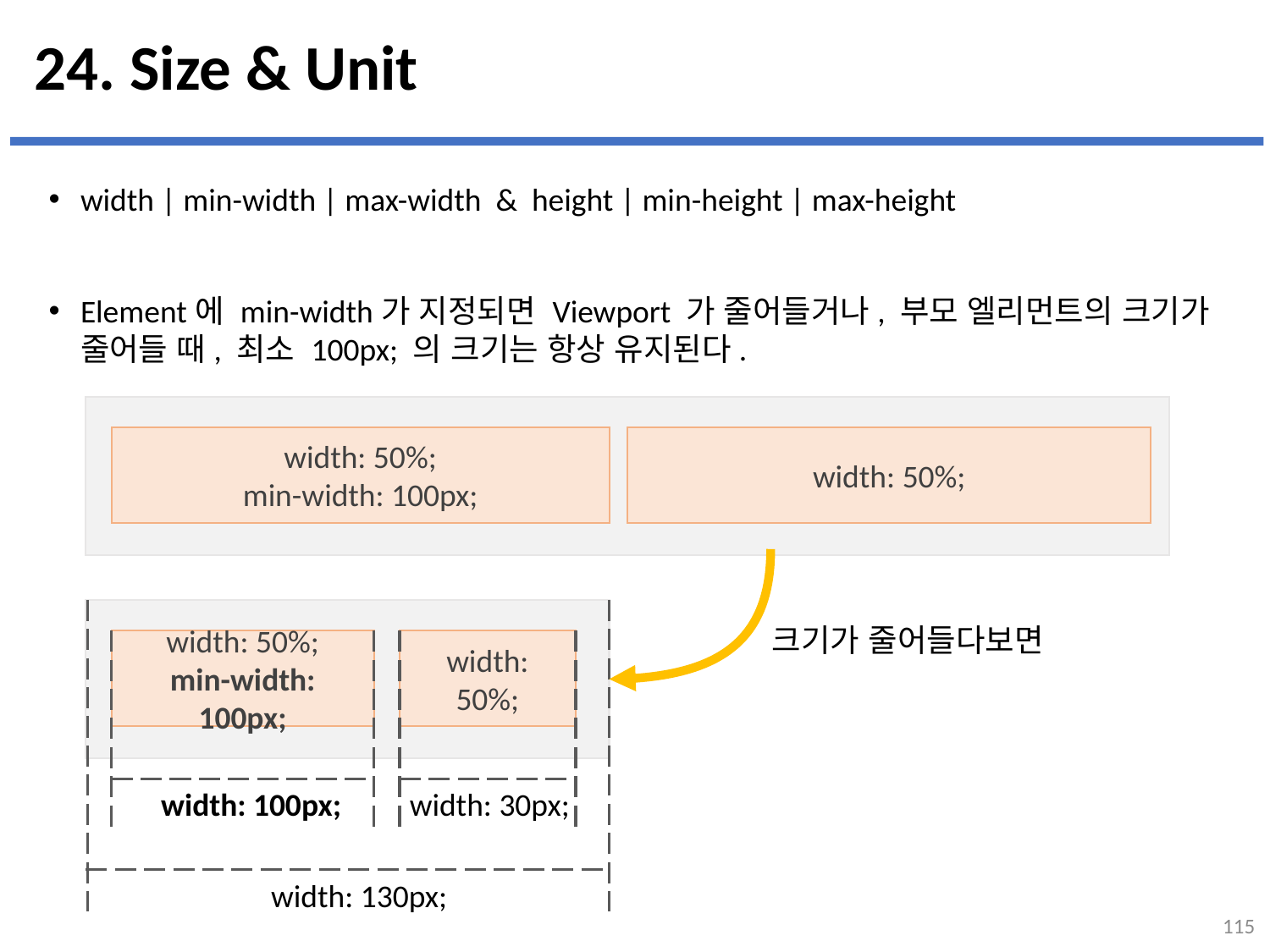

# 24. Size & Unit
width | min-width | max-width  &  height | min-height | max-height

Element에 min-width가 지정되면 Viewport 가 줄어들거나, 부모 엘리먼트의 크기가 줄어들 때, 최소 100px; 의 크기는 항상 유지된다.

width: 50%;
min-width: 100px;
width: 50%;

크기가 줄어들다보면
width: 50%;
min-width: 100px;
width: 50%;
width: 100px;
width: 30px;
width: 130px;
115